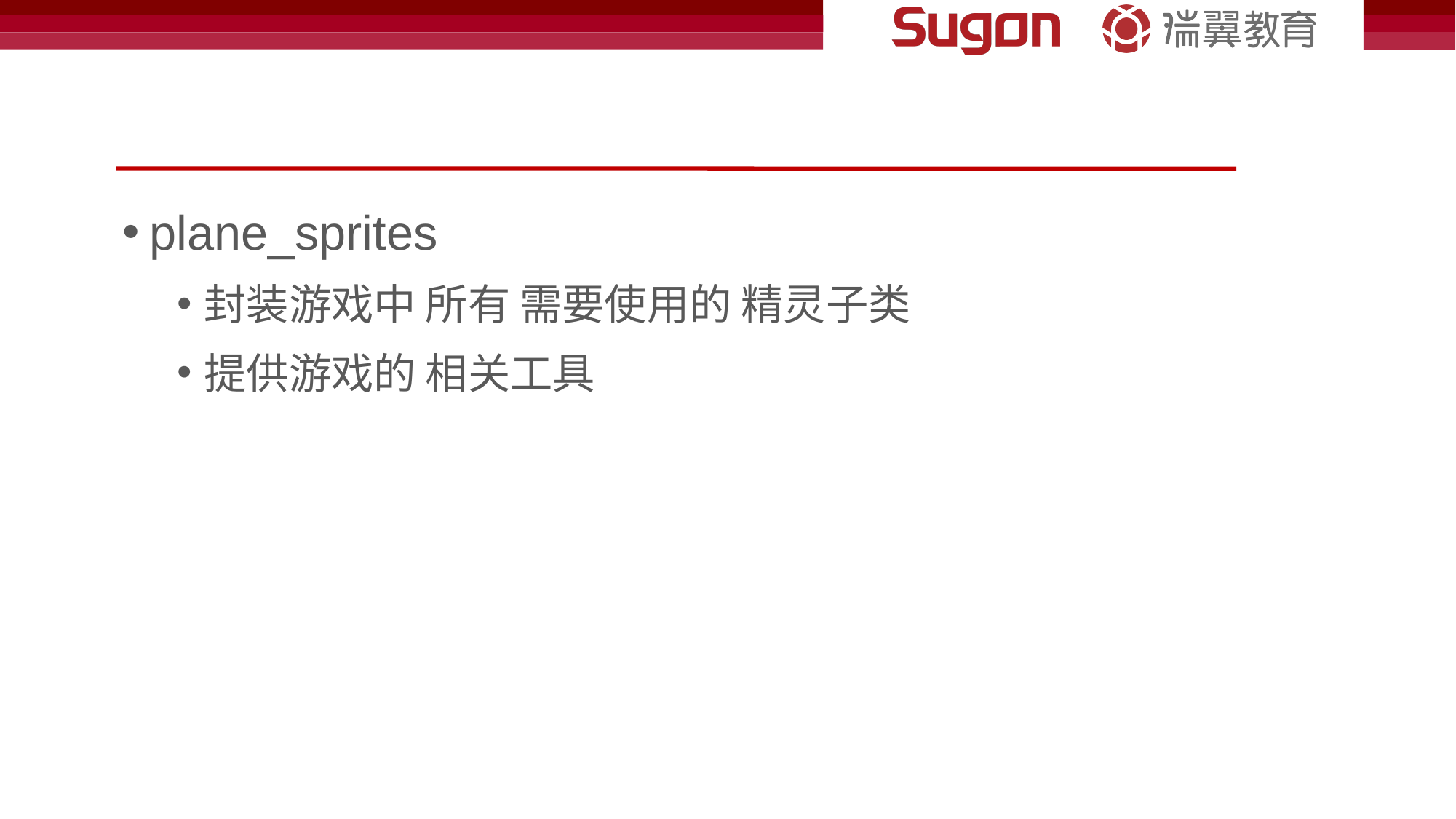

#
plane_sprites
封装游戏中 所有 需要使用的 精灵子类
提供游戏的 相关工具